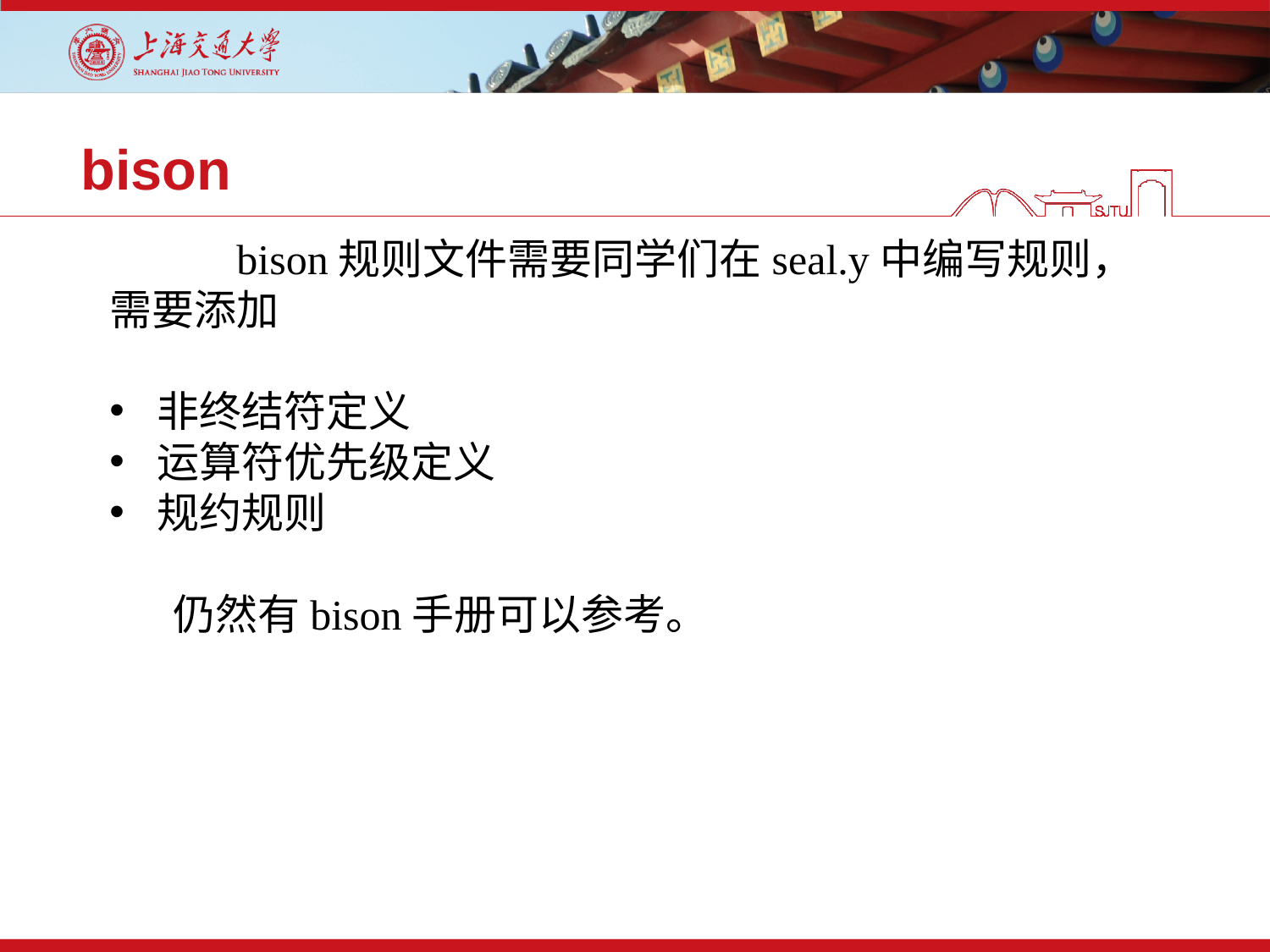

# bison
	bison规则文件需要同学们在seal.y中编写规则，需要添加

非终结符定义
运算符优先级定义
规约规则

仍然有bison手册可以参考。